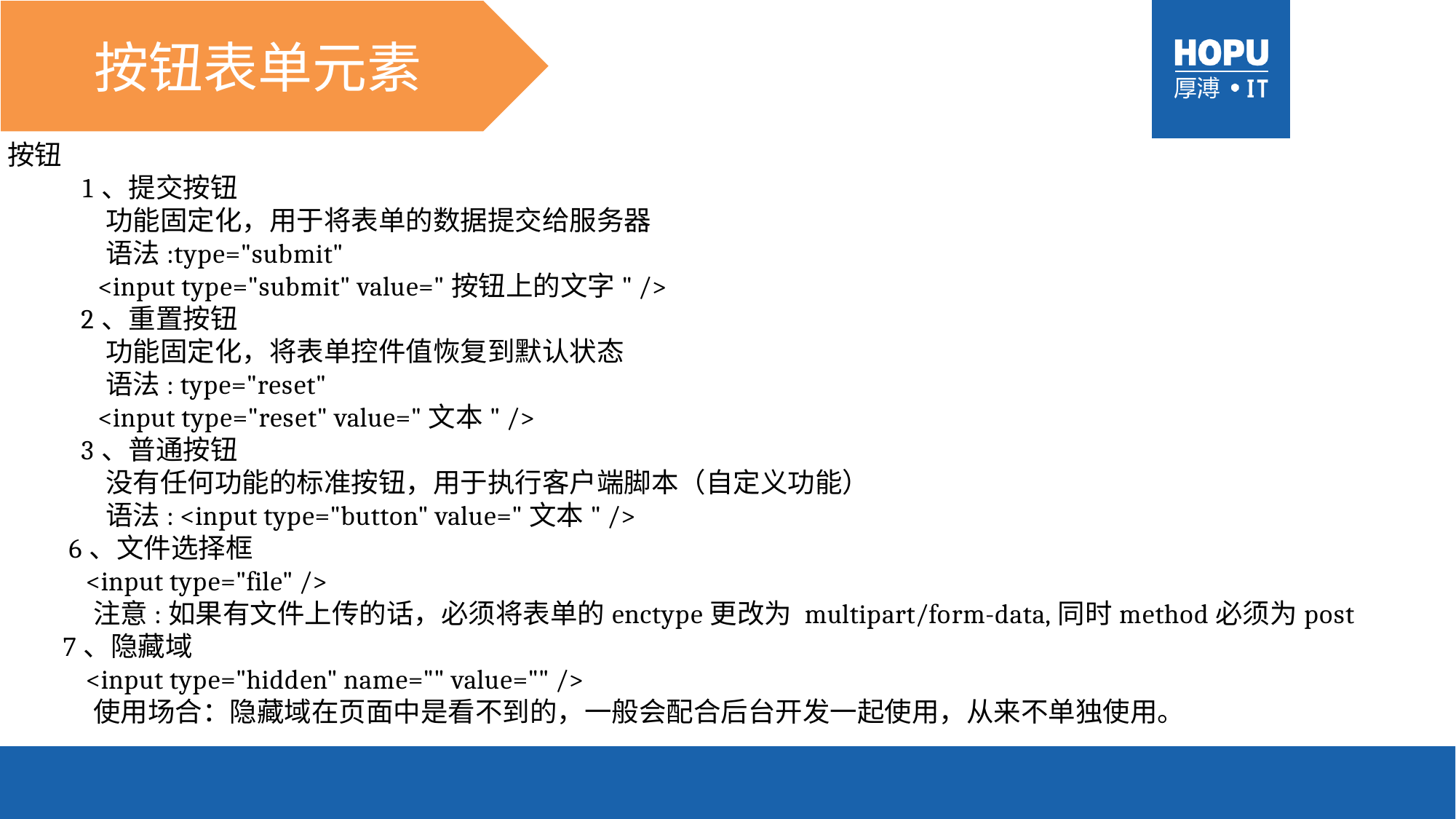

按钮表单元素
  5、按钮
	    1、提交按钮
	       功能固定化，用于将表单的数据提交给服务器
	       语法:type="submit"
	       <input type="submit" value="按钮上的文字" />
	    2、重置按钮
	       功能固定化，将表单控件值恢复到默认状态
	       语法: type="reset"
	       <input type="reset" value="文本" />
	    3、普通按钮
	       没有任何功能的标准按钮，用于执行客户端脚本（自定义功能）
	       语法: <input type="button" value="文本" />
	  6、文件选择框
	     <input type="file" />
	     注意:如果有文件上传的话，必须将表单的enctype更改为 multipart/form-data,同时method必须为post
	 7、隐藏域
	     <input type="hidden" name="" value="" />
	     使用场合：隐藏域在页面中是看不到的，一般会配合后台开发一起使用，从来不单独使用。